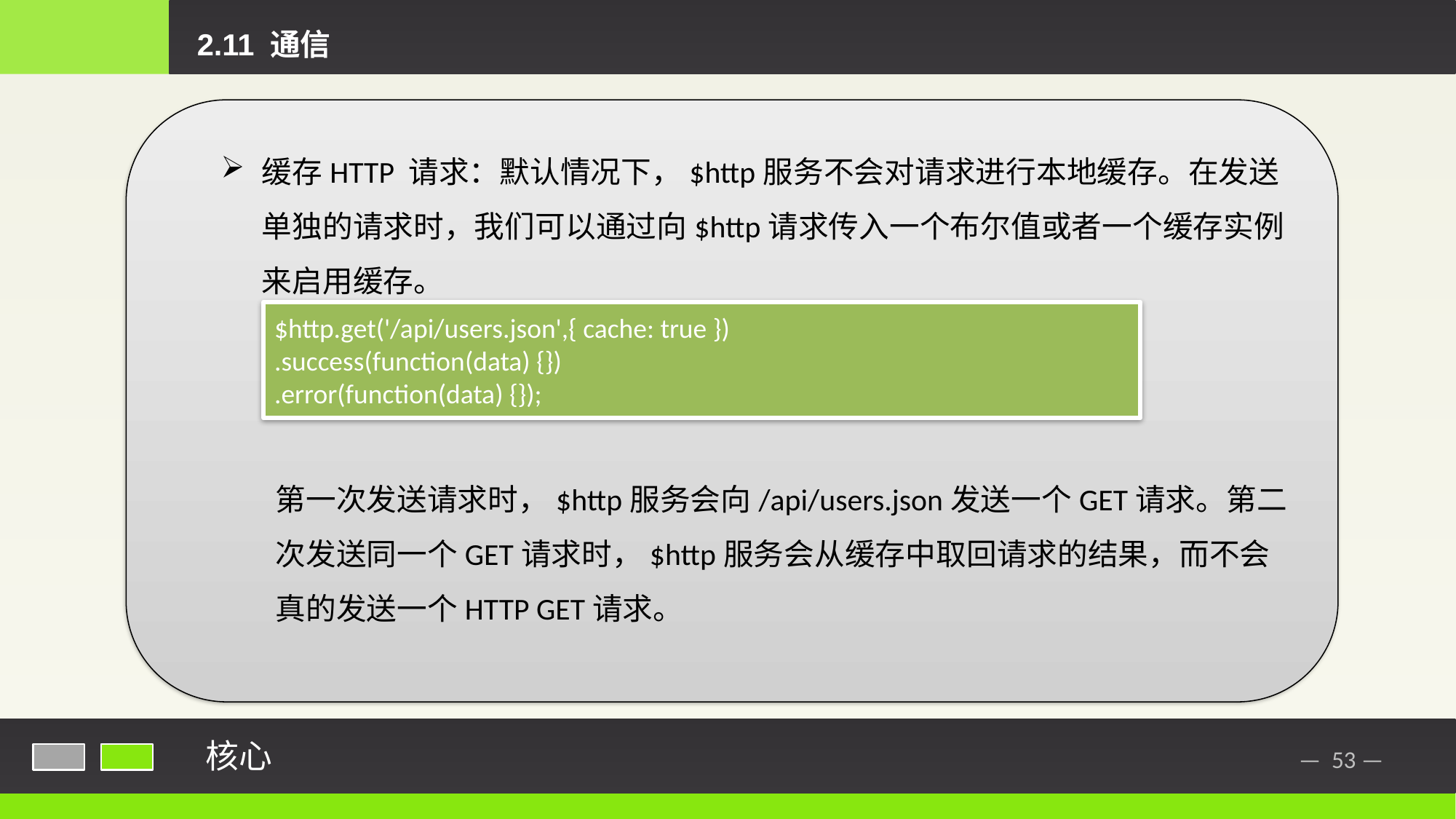

2.11 通信
缓存HTTP 请求：默认情况下，$http服务不会对请求进行本地缓存。在发送单独的请求时，我们可以通过向$http请求传入一个布尔值或者一个缓存实例来启用缓存。

第一次发送请求时，$http服务会向/api/users.json发送一个GET请求。第二次发送同一个GET请求时，$http服务会从缓存中取回请求的结果，而不会真的发送一个HTTP GET请求。

$http.get('/api/users.json',{ cache: true })
.success(function(data) {})
.error(function(data) {});